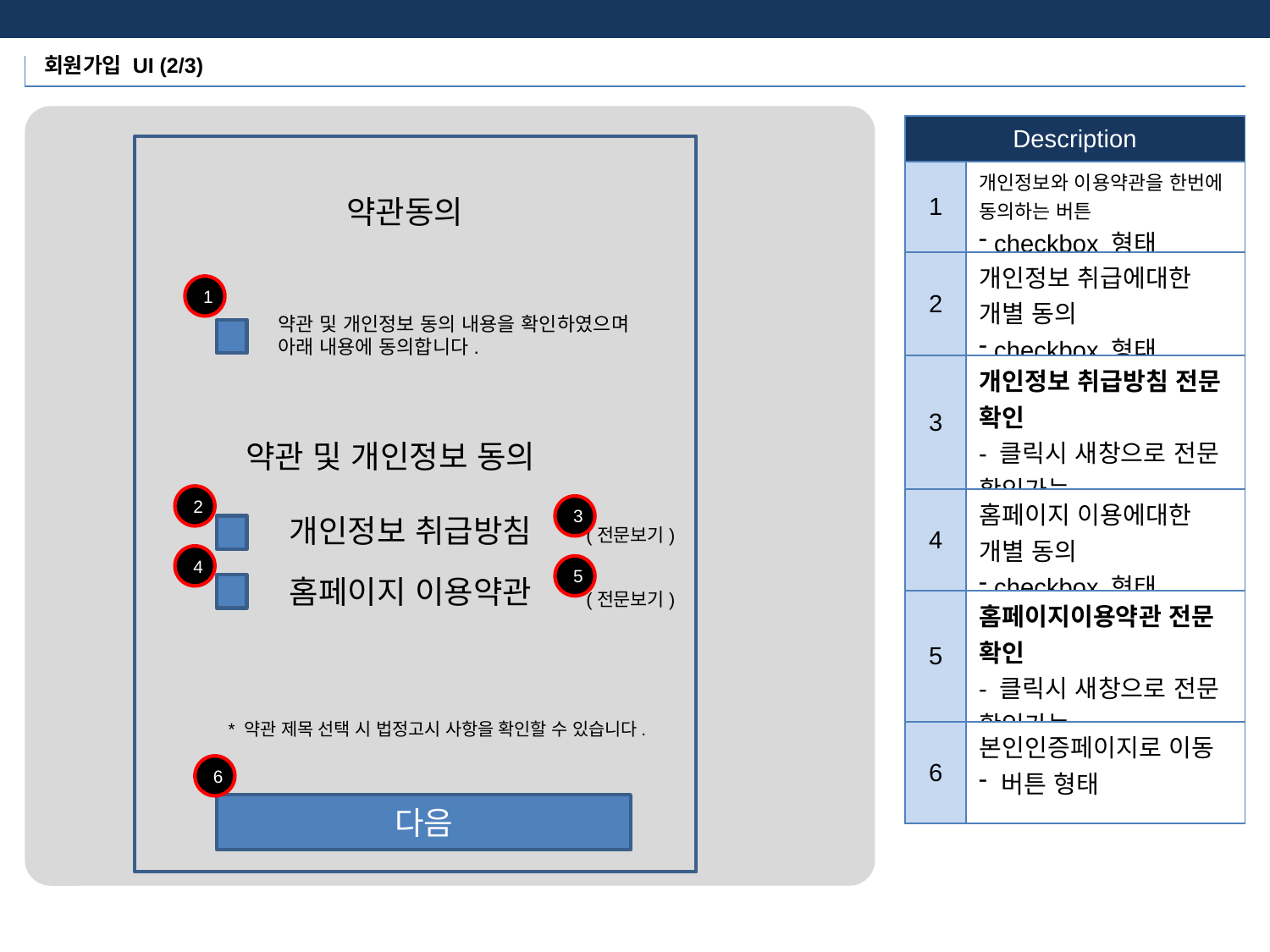

회원가입 UI (2/3)

| Description |  |
| --- | --- |
| 1 | 신청자 연락처 - 텍스트 형태 |
| 2 | 신청완료 - 버튼 형태 |
| Description |  |
| --- | --- |
| 1 | 개인정보와 이용약관을 한번에 동의하는 버튼 checkbox 형태 |
| 2 | 개인정보 취급에대한 개별 동의 checkbox 형태 |
| 3 | 개인정보 취급방침 전문 확인 - 클릭시 새창으로 전문 확인가능 |
| 4 | 홈페이지 이용에대한 개별 동의 checkbox 형태 |
| 5 | 홈페이지이용약관 전문 확인 - 클릭시 새창으로 전문 확인가능 |
| 6 | 본인인증페이지로 이동 버튼 형태 |

약관동의
약관 및 개인정보 동의 내용을 확인하였으며
아래 내용에 동의합니다.

약관 및 개인정보 동의
개인정보 취급방침

(전문보기)
홈페이지 이용약관

(전문보기)
* 약관 제목 선택 시 법정고시 사항을 확인할 수 있습니다.
다음
1
2
3
4
5
6